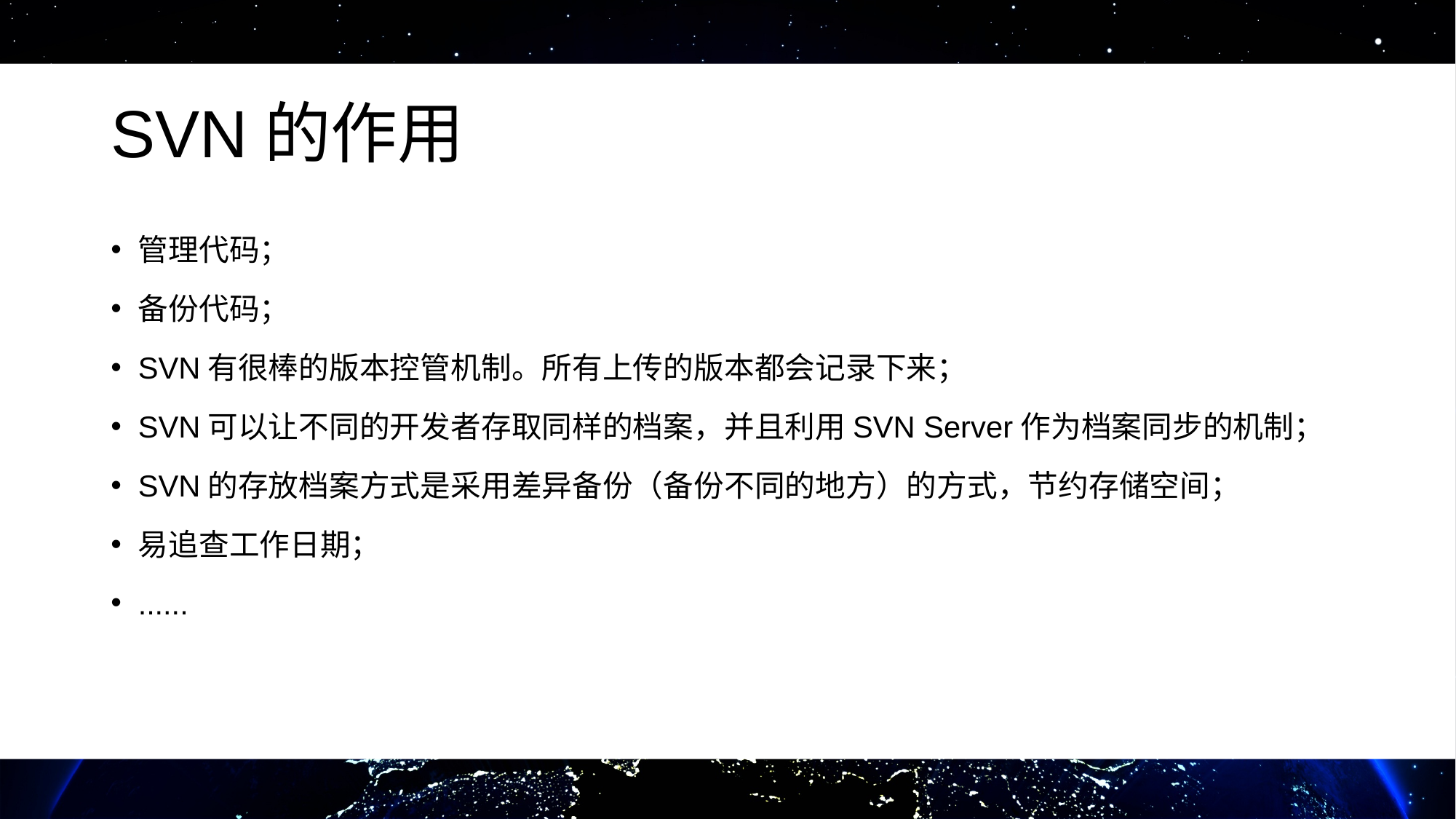

# SVN的作用
管理代码；
备份代码；
SVN有很棒的版本控管机制。所有上传的版本都会记录下来；
SVN可以让不同的开发者存取同样的档案，并且利用SVN Server作为档案同步的机制；
SVN的存放档案方式是采用差异备份（备份不同的地方）的方式，节约存储空间；
易追查工作日期；
......